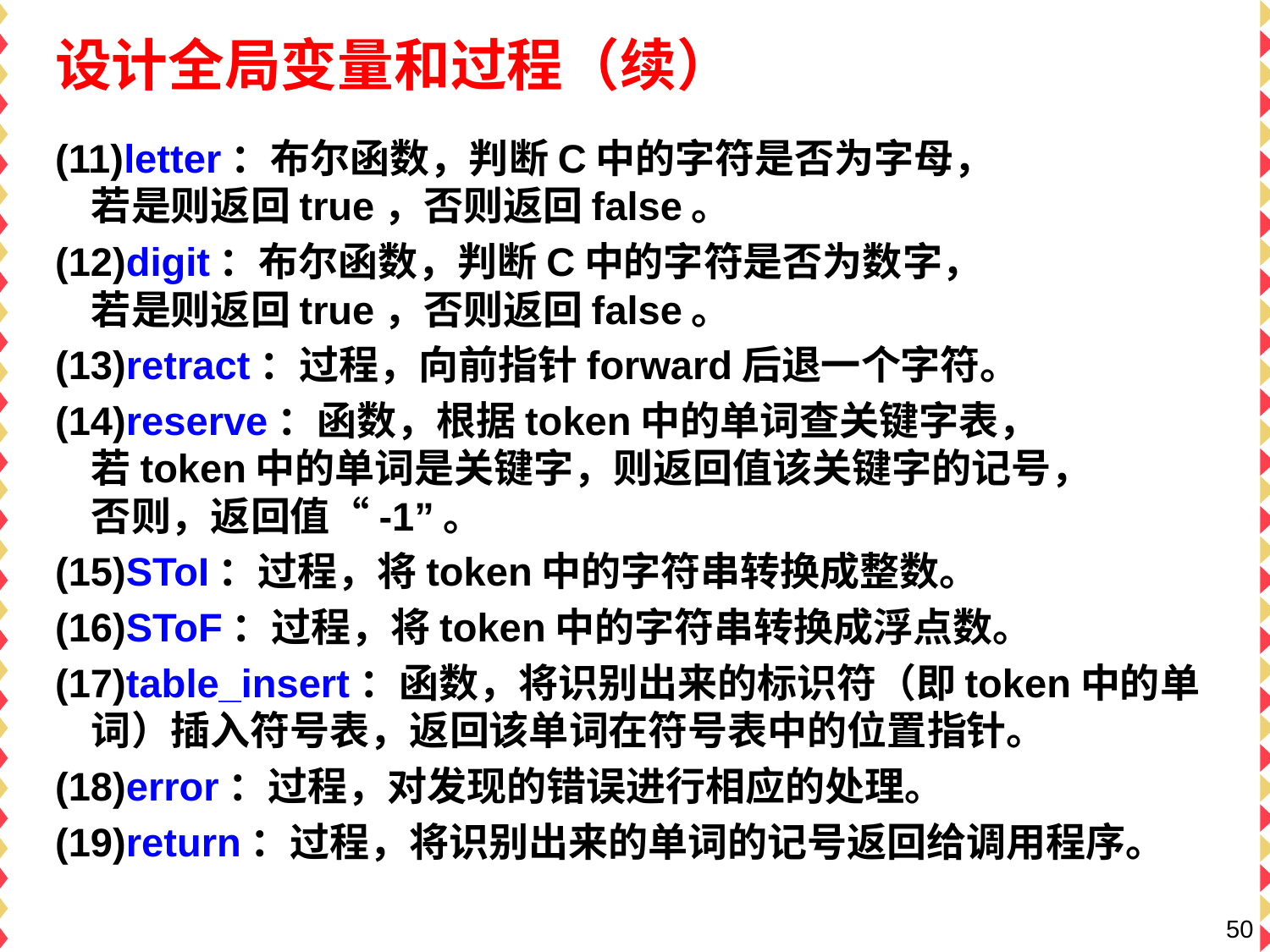

# 设计全局变量和过程（续）
(11)letter：布尔函数，判断C中的字符是否为字母，
    若是则返回true，否则返回false。
(12)digit：布尔函数，判断C中的字符是否为数字，
    若是则返回true，否则返回false。
(13)retract：过程，向前指针forward后退一个字符。
(14)reserve：函数，根据token中的单词查关键字表，
    若token中的单词是关键字，则返回值该关键字的记号，
    否则，返回值“-1”。
(15)SToI：过程，将token中的字符串转换成整数。
(16)SToF：过程，将token中的字符串转换成浮点数。
(17)table_insert：函数，将识别出来的标识符（即token中的单
    词）插入符号表，返回该单词在符号表中的位置指针。
(18)error：过程，对发现的错误进行相应的处理。
(19)return：过程，将识别出来的单词的记号返回给调用程序。
50